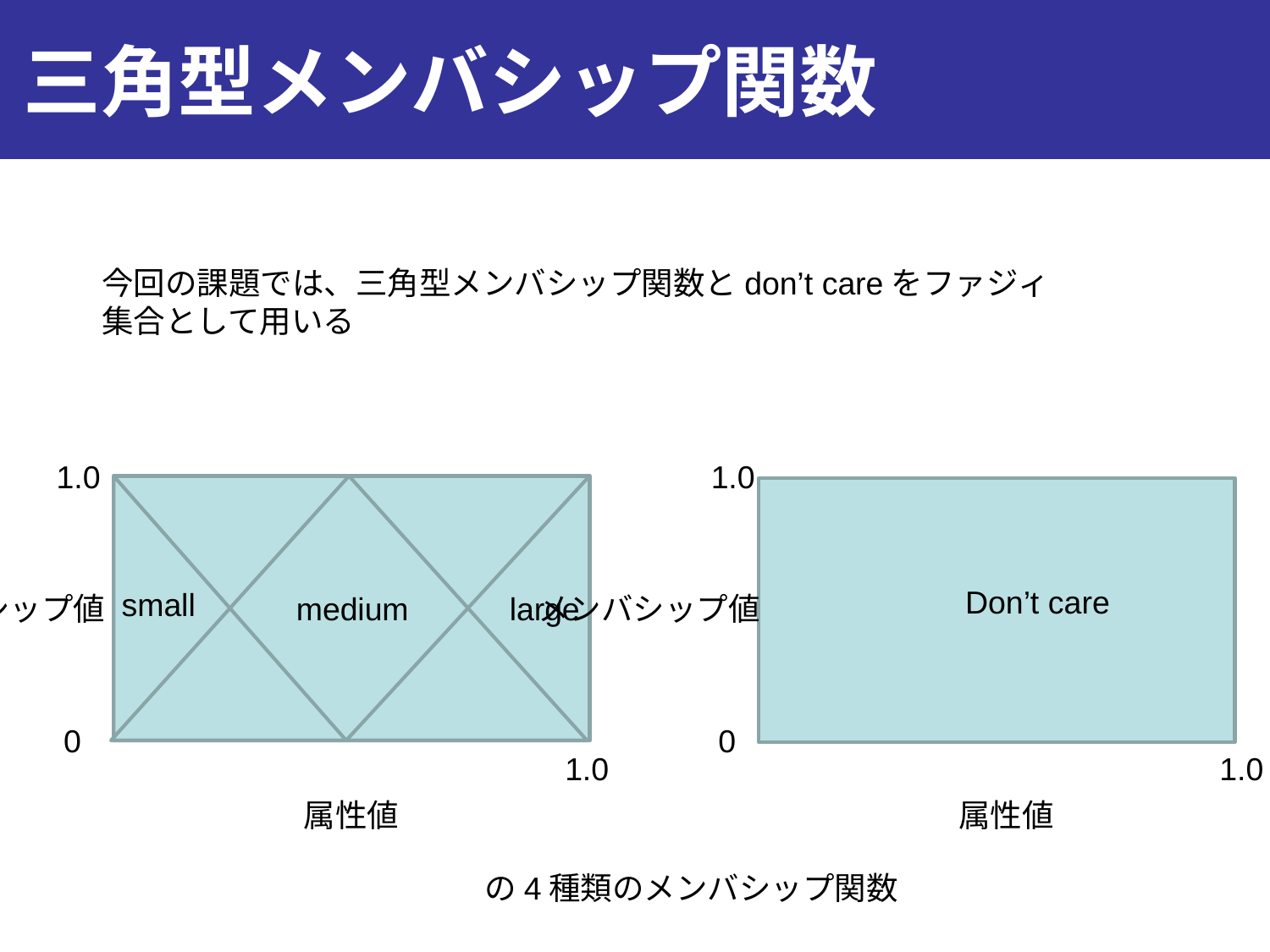

# 三角型メンバシップ関数
今回の課題では、三角型メンバシップ関数とdon’t careをファジィ集合として用いる
1.0
1.0

small
medium
large

Don’t care
メンバシップ値
メンバシップ値
0
0
1.0
1.0
属性値
属性値
の4種類のメンバシップ関数